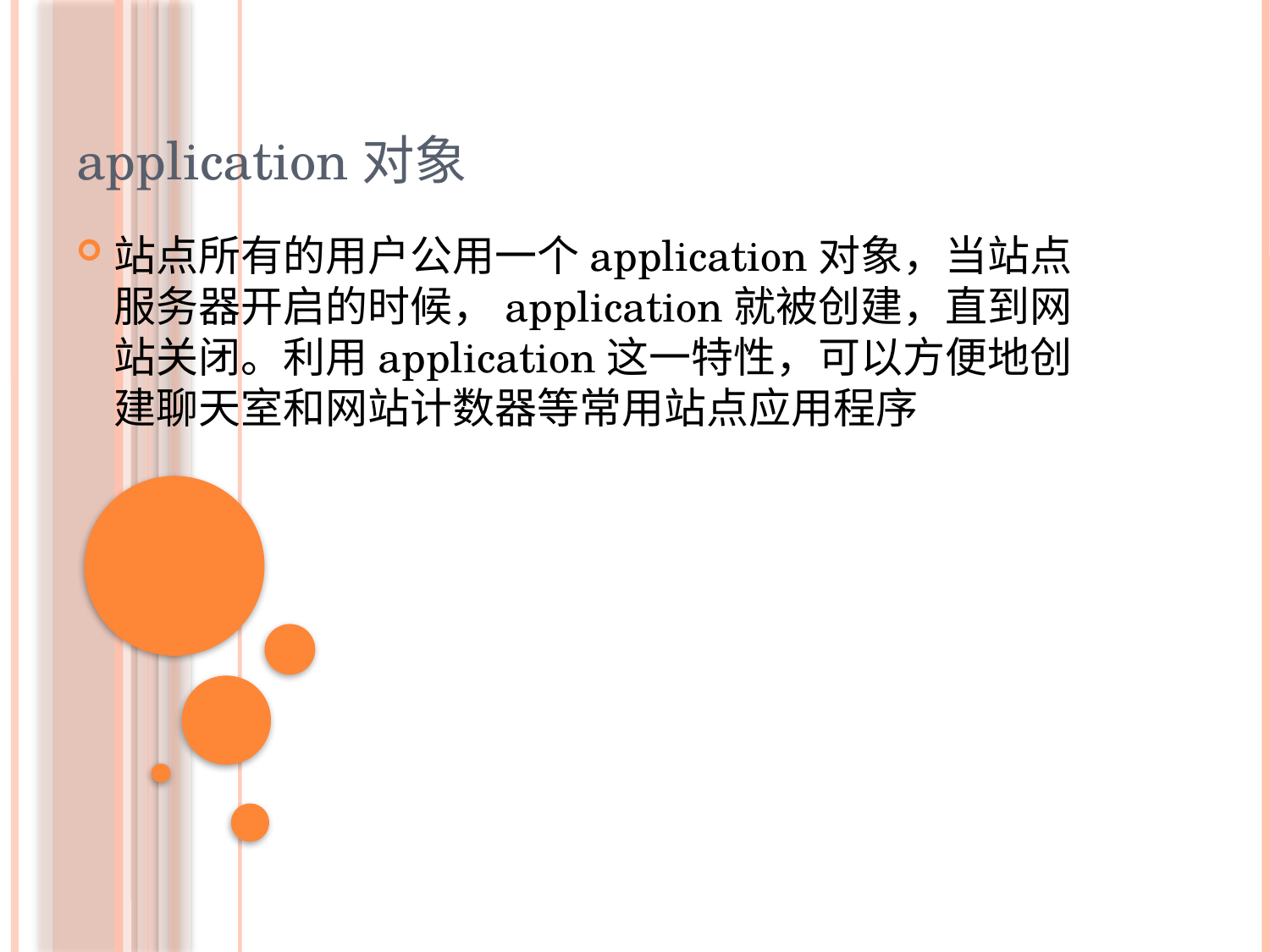

application对象
站点所有的用户公用一个application对象，当站点服务器开启的时候，application就被创建，直到网站关闭。利用application这一特性，可以方便地创建聊天室和网站计数器等常用站点应用程序